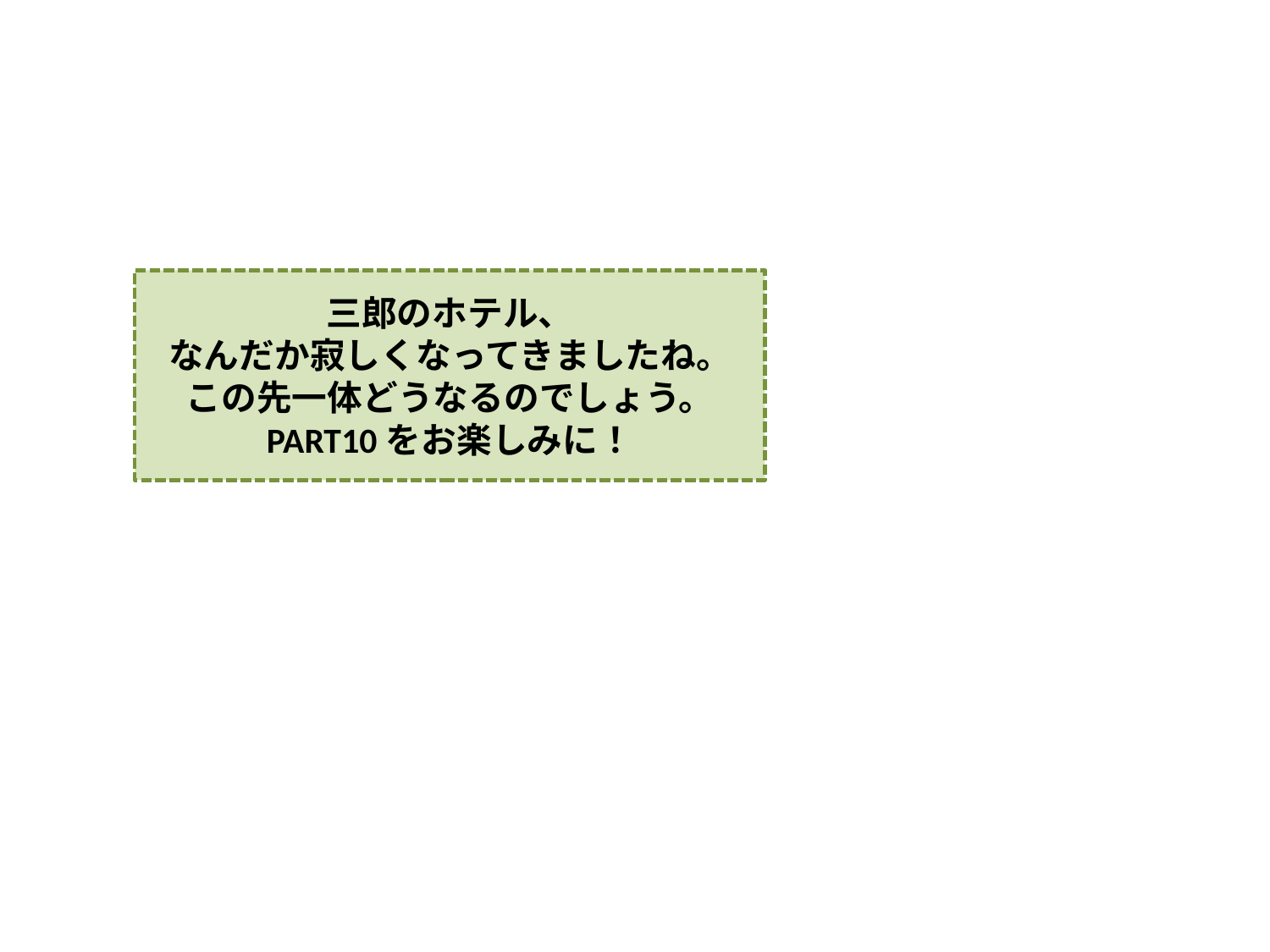

三郎のホテル、
なんだか寂しくなってきましたね。
この先一体どうなるのでしょう。
PART10をお楽しみに！